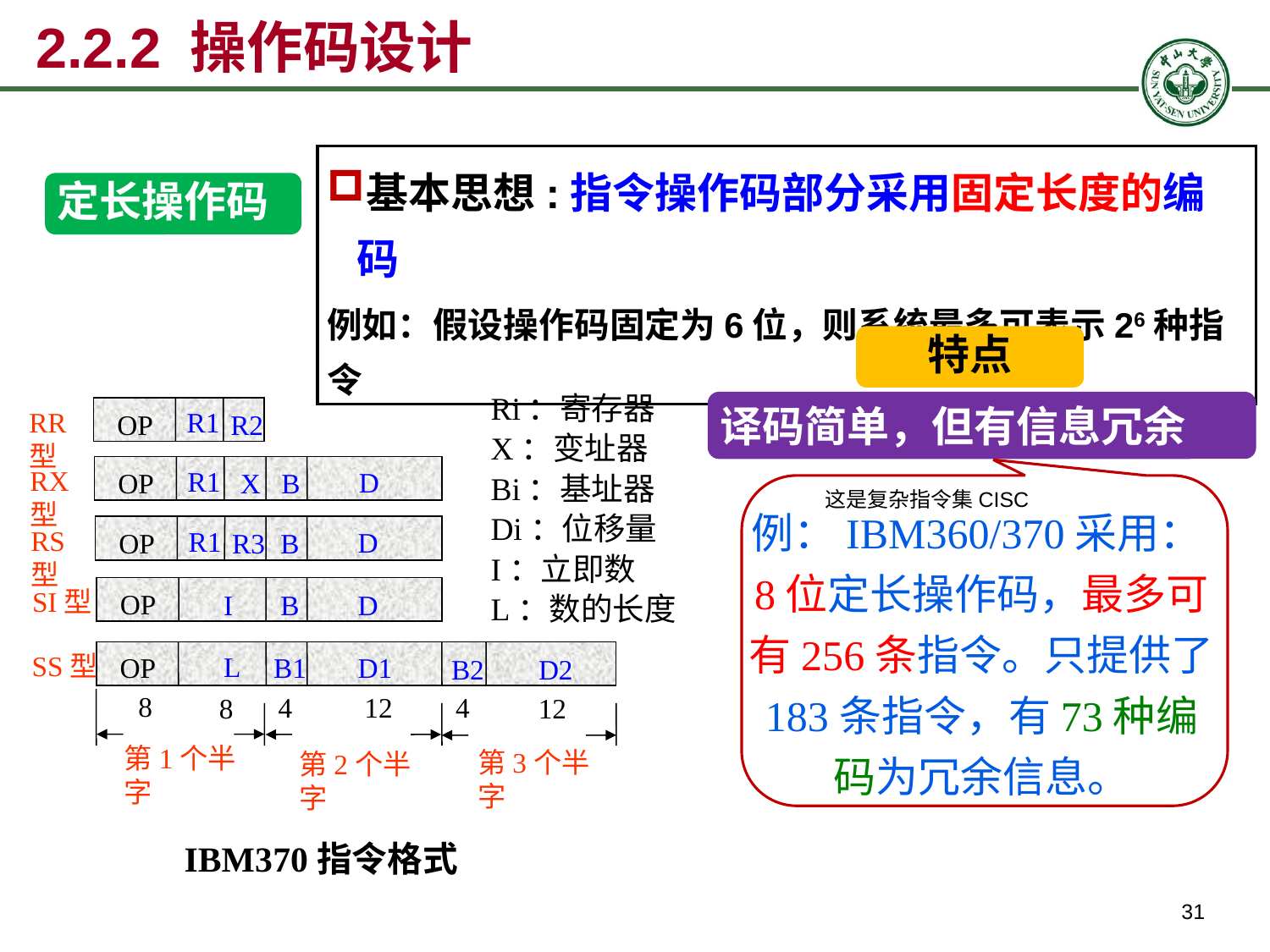

# 2.2.2 操作码设计
基本思想:指令操作码部分采用固定长度的编码
例如：假设操作码固定为6位，则系统最多可表示26种指令
定长操作码
特点
Ri：寄存器
X：变址器
Bi：基址器
Di：位移量
I：立即数
L：数的长度

RR型
R1
OP
R2

RX型
R1
D
OP
X
B

RS型
R1
D
OP
R3
B

SI型
OP
I
B
D

SS型
L
D1
OP
B1
B2
D2
8
4
12
4
8
12

第1个半字
第3个半字
第2个半字
译码简单，但有信息冗余

这是复杂指令集CISC
例：IBM360/370采用：8位定长操作码，最多可有256条指令。只提供了183条指令，有73种编码为冗余信息。
IBM370指令格式